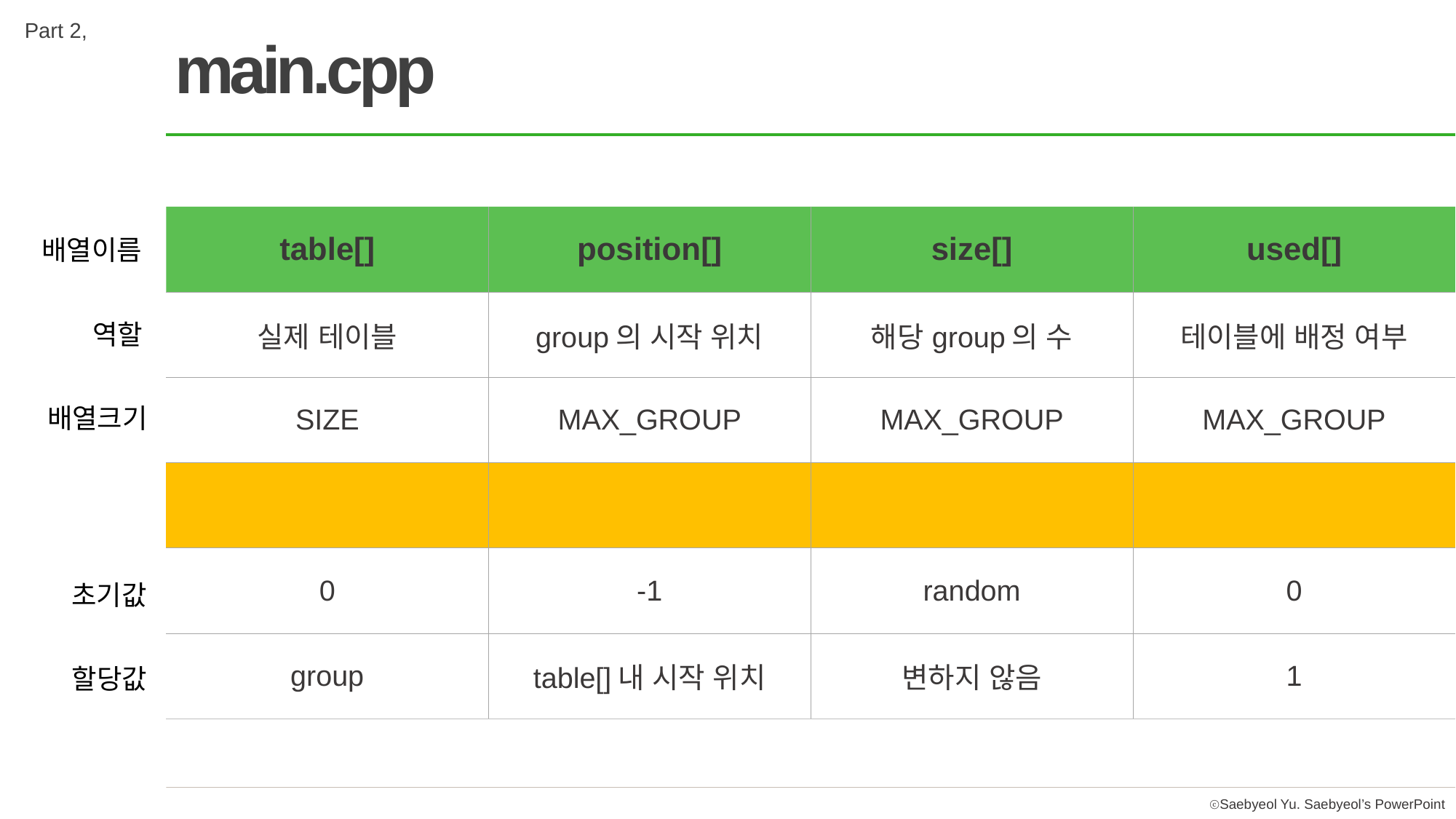

Part 2,
main.cpp
| table[] | position[] | size[] | used[] |
| --- | --- | --- | --- |
| 실제 테이블 | group의 시작 위치 | 해당group의 수 | 테이블에 배정 여부 |
| SIZE | MAX\_GROUP | MAX\_GROUP | MAX\_GROUP |
|  |  |  |  |
| 0 | -1 | random | 0 |
| group | table[]내 시작 위치 | 변하지 않음 | 1 |
배열이름
역할
배열크기
초기값
할당값